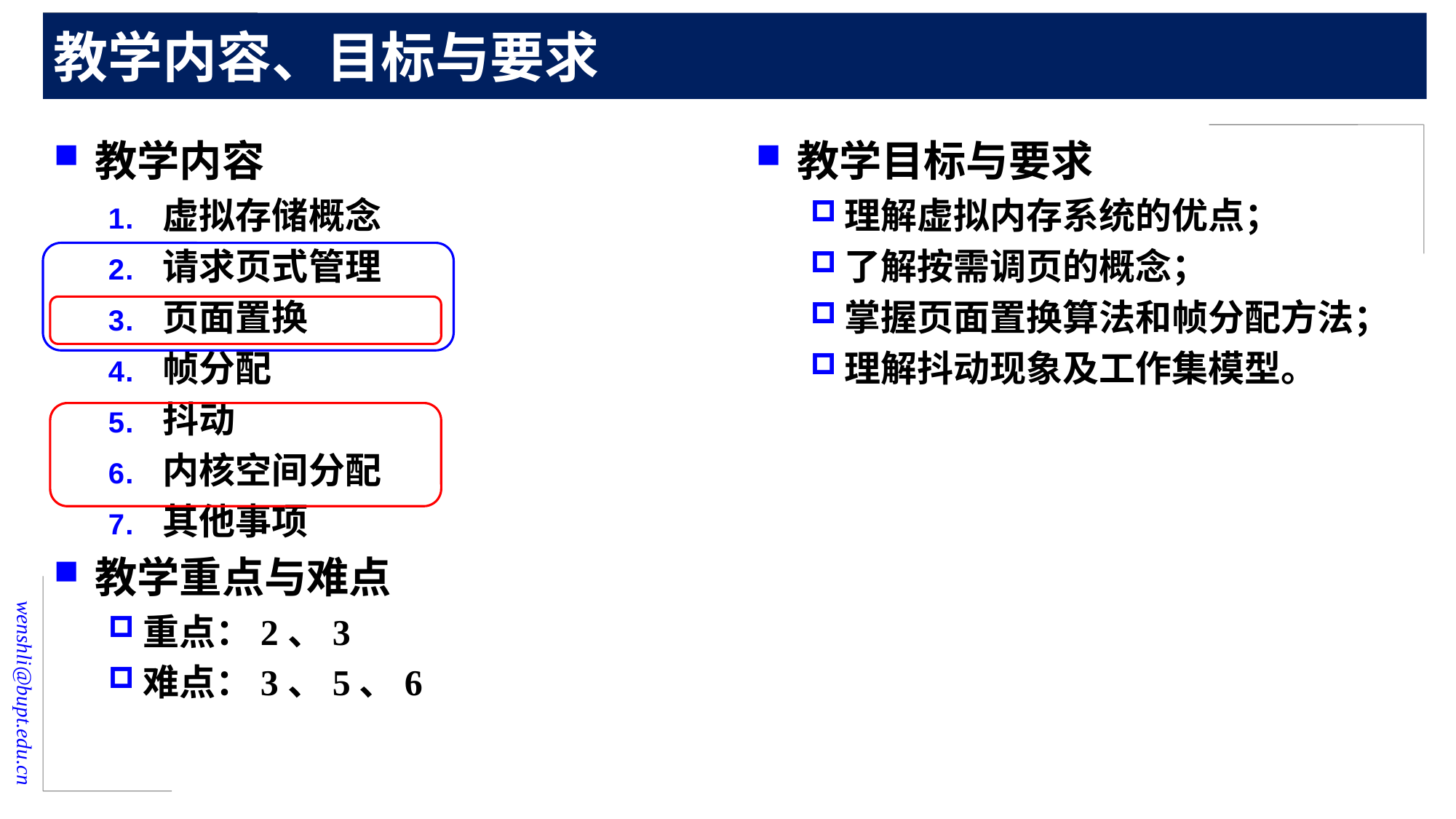

# 教学内容、目标与要求
教学内容
虚拟存储概念
请求页式管理
页面置换
帧分配
抖动
内核空间分配
其他事项
教学重点与难点
重点：2、3
难点：3、5、6
教学目标与要求
理解虚拟内存系统的优点；
了解按需调页的概念；
掌握页面置换算法和帧分配方法；
理解抖动现象及工作集模型。

2